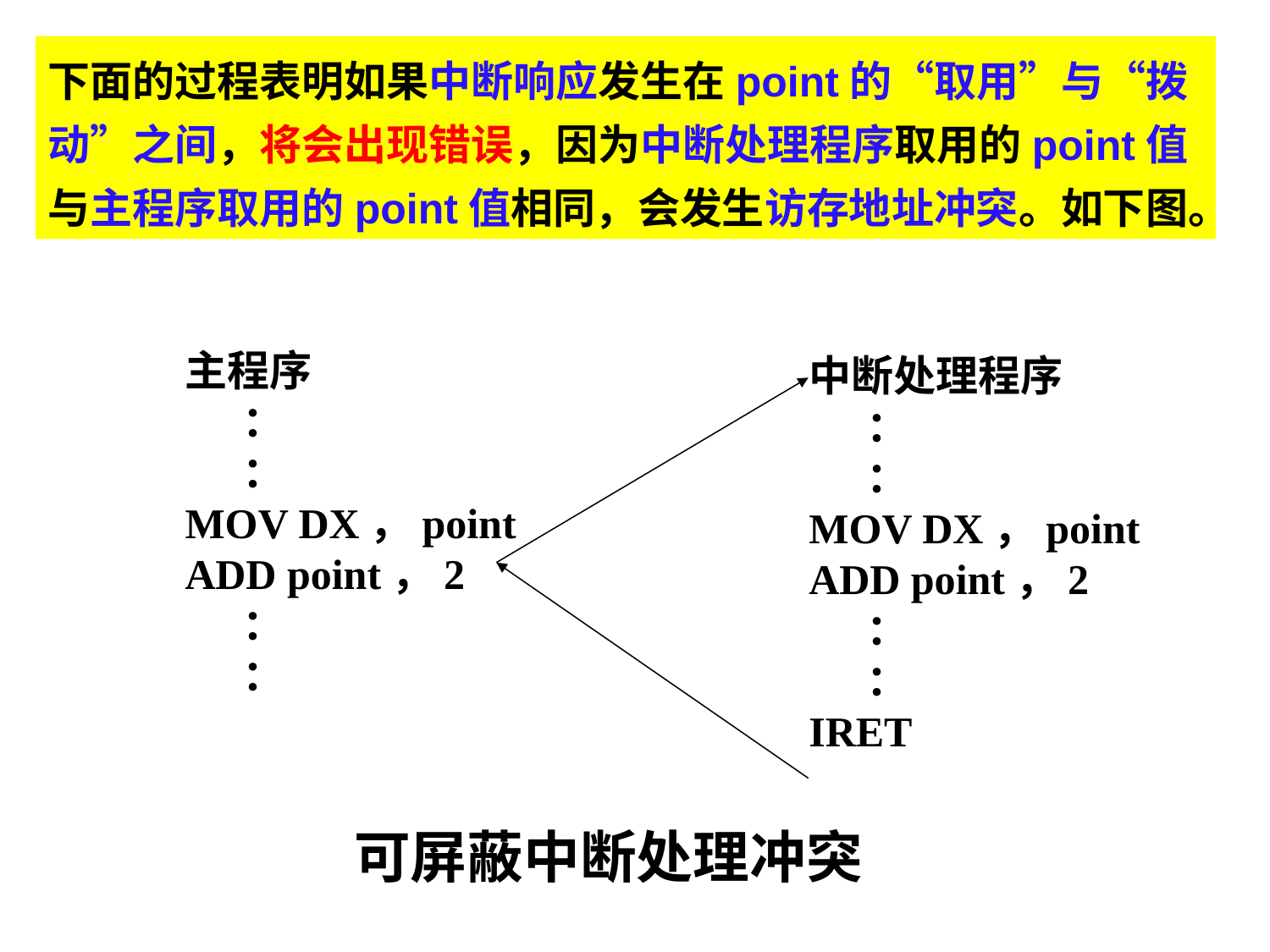

下面的过程表明如果中断响应发生在point的“取用”与“拨动”之间，将会出现错误，因为中断处理程序取用的point值与主程序取用的point值相同，会发生访存地址冲突。如下图。
主程序
     ：
     ：
MOV DX，point
ADD point，2
     ：
     ：

中断处理程序
     ：
     ：
MOV DX，point
ADD point，2
     ：
     ：
IRET

可屏蔽中断处理冲突
31